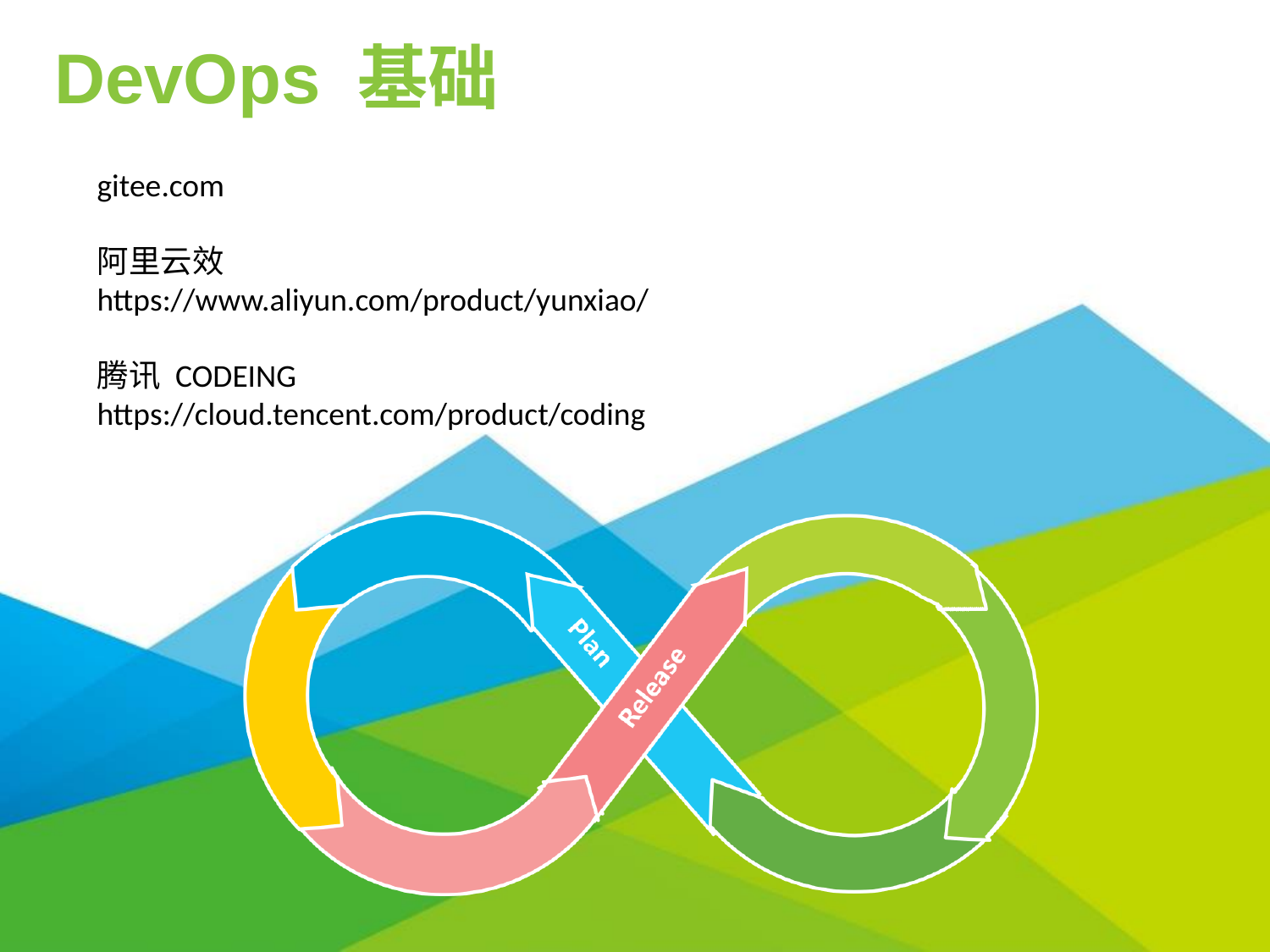

DevOps 基础
gitee.com

阿里云效 https://www.aliyun.com/product/yunxiao/

腾讯 CODEING
https://cloud.tencent.com/product/coding